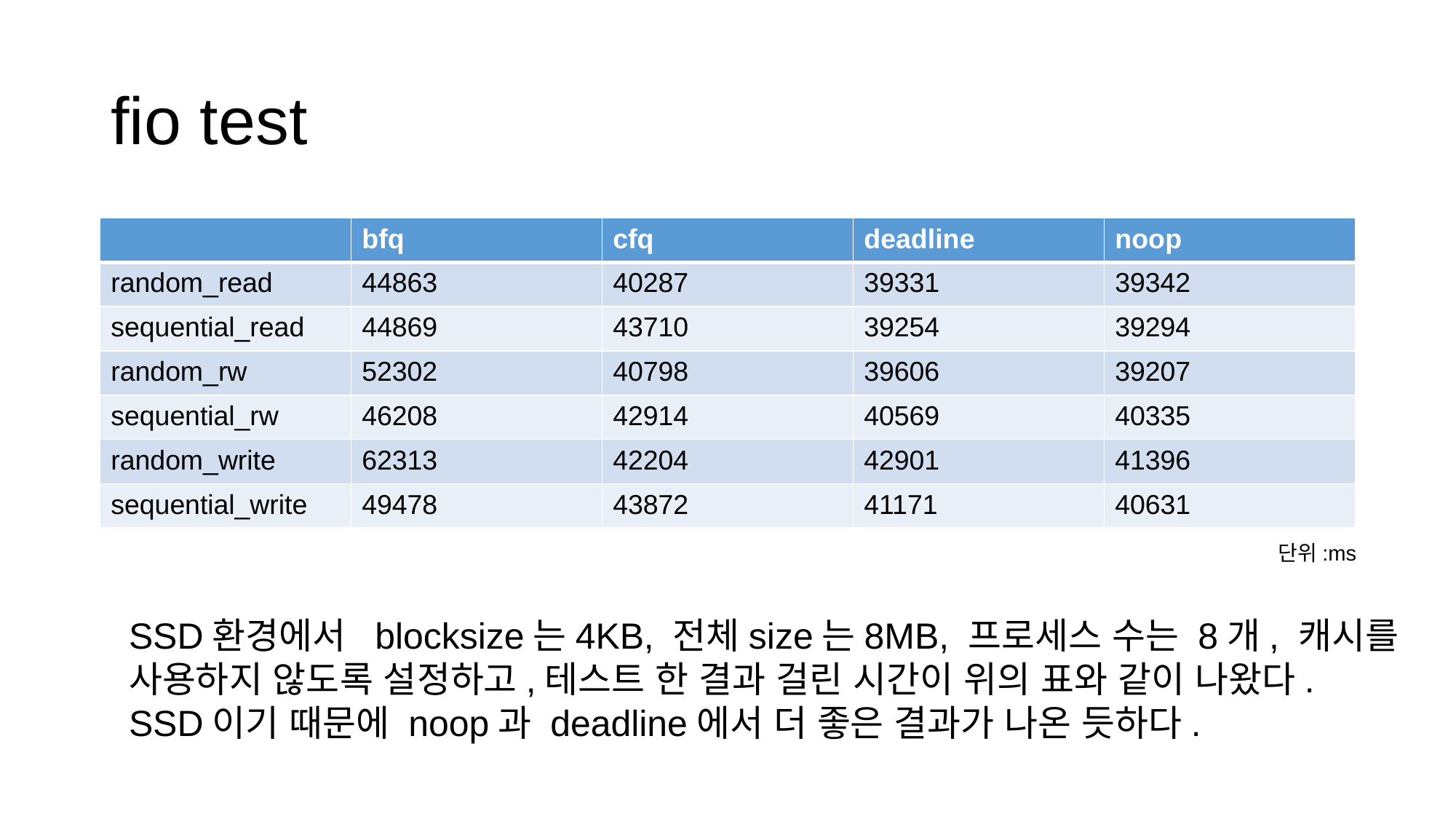

# fio test
|  | bfq | cfq | deadline | noop |
| --- | --- | --- | --- | --- |
| random\_read | 44863 | 40287 | 39331 | 39342 |
| sequential\_read | 44869 | 43710 | 39254 | 39294 |
| random\_rw | 52302 | 40798 | 39606 | 39207 |
| sequential\_rw | 46208 | 42914 | 40569 | 40335 |
| random\_write | 62313 | 42204 | 42901 | 41396 |
| sequential\_write | 49478 | 43872 | 41171 | 40631 |
단위:ms
SSD환경에서  blocksize는4KB, 전체size는8MB, 프로세스 수는 8개, 캐시를
사용하지 않도록 설정하고,테스트 한 결과 걸린 시간이 위의 표와 같이 나왔다.
SSD이기 때문에 noop과 deadline에서 더 좋은 결과가 나온 듯하다.